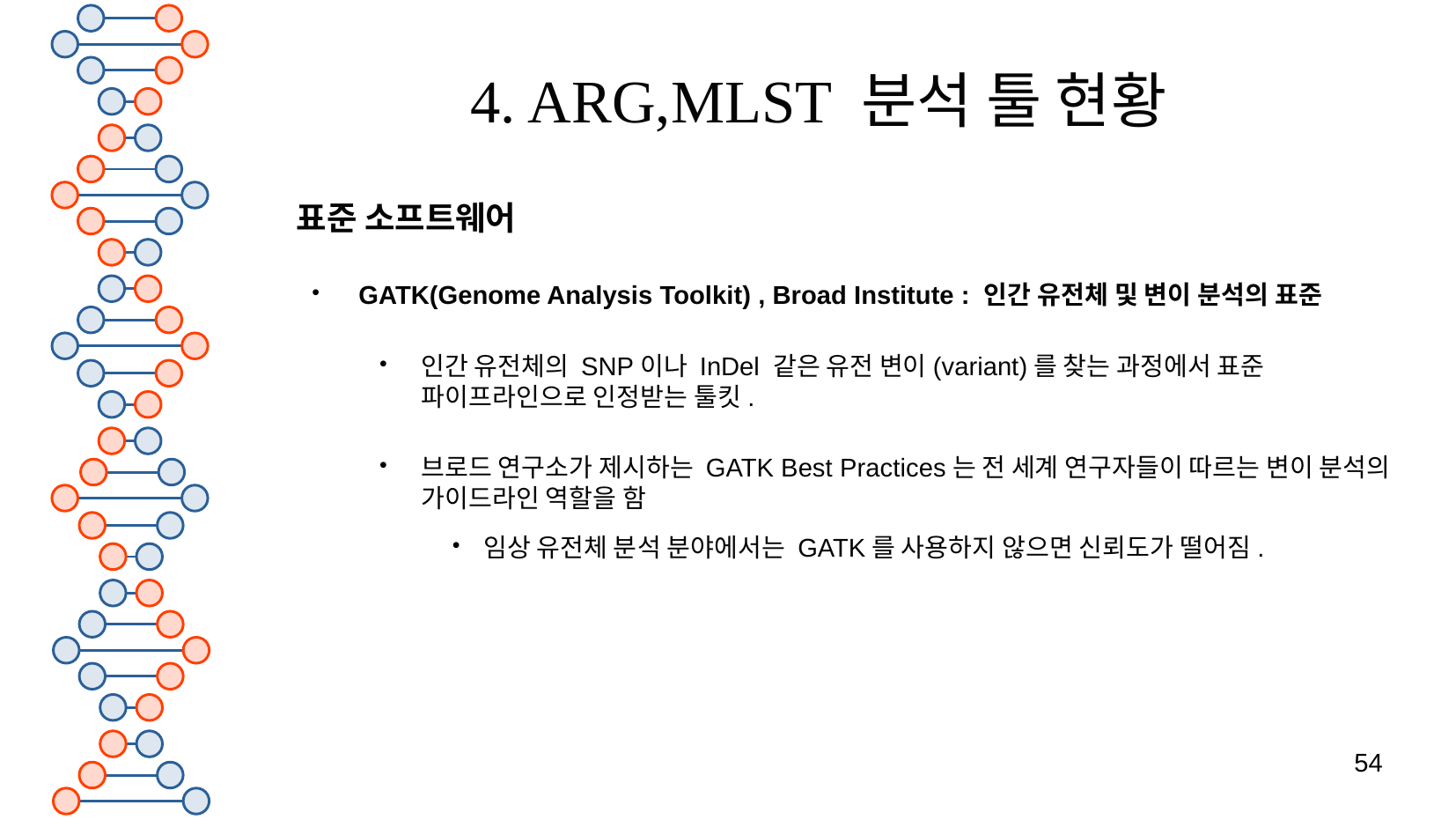

# 4. ARG,MLST 분석 툴 현황
표준 소프트웨어
GATK(Genome Analysis Toolkit) , Broad Institute : 인간 유전체 및 변이 분석의 표준
인간 유전체의 SNP이나 InDel 같은 유전 변이(variant)를 찾는 과정에서 표준 파이프라인으로 인정받는 툴킷.
브로드 연구소가 제시하는 GATK Best Practices는 전 세계 연구자들이 따르는 변이 분석의 가이드라인 역할을 함
임상 유전체 분석 분야에서는 GATK를 사용하지 않으면 신뢰도가 떨어짐.
54